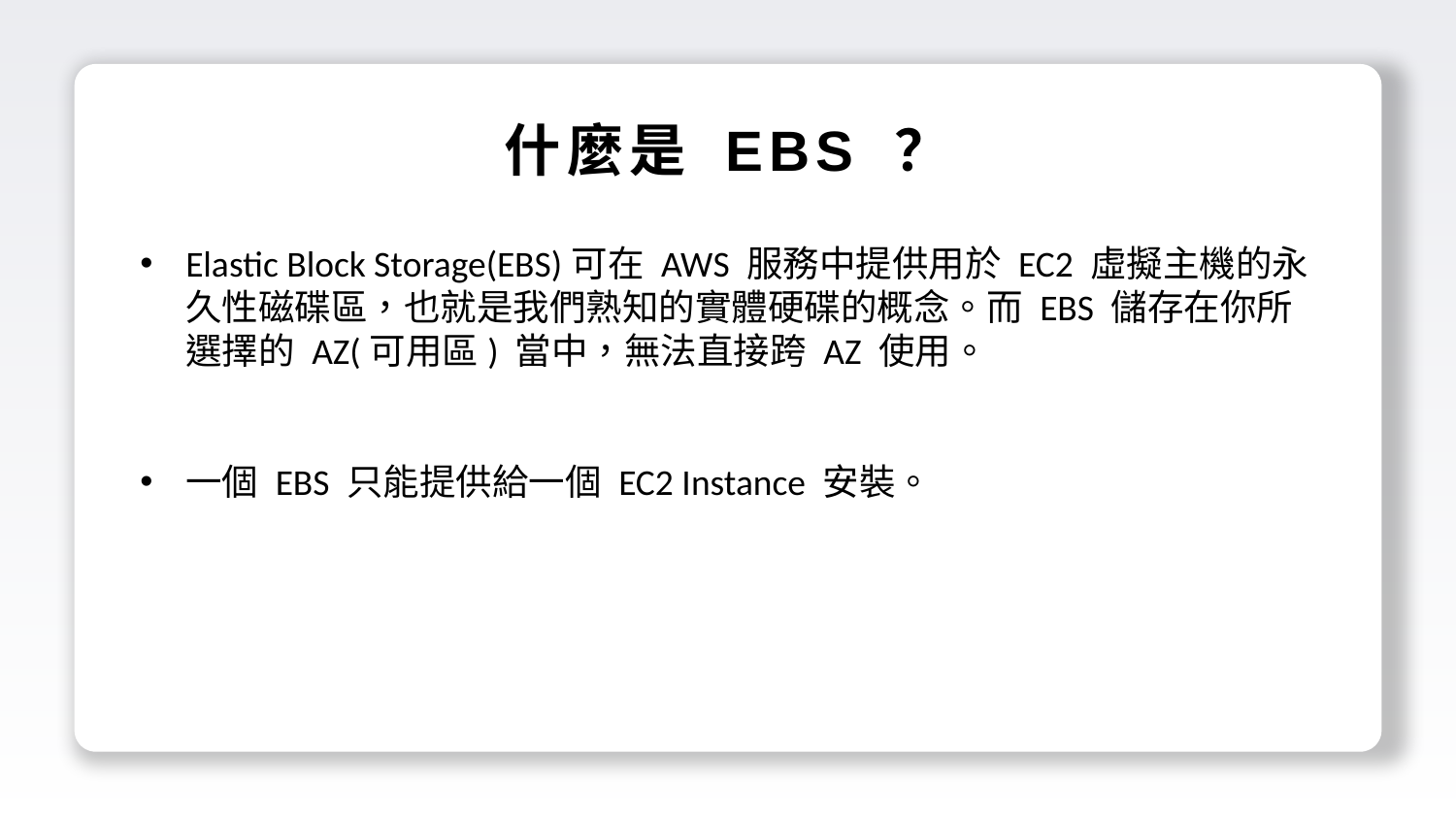

什麼是 EBS ？
Elastic Block Storage(EBS)可在 AWS 服務中提供用於 EC2 虛擬主機的永久性磁碟區，也就是我們熟知的實體硬碟的概念。而 EBS 儲存在你所選擇的 AZ(可用區) 當中，無法直接跨 AZ 使用。

一個 EBS 只能提供給一個 EC2 Instance 安裝。